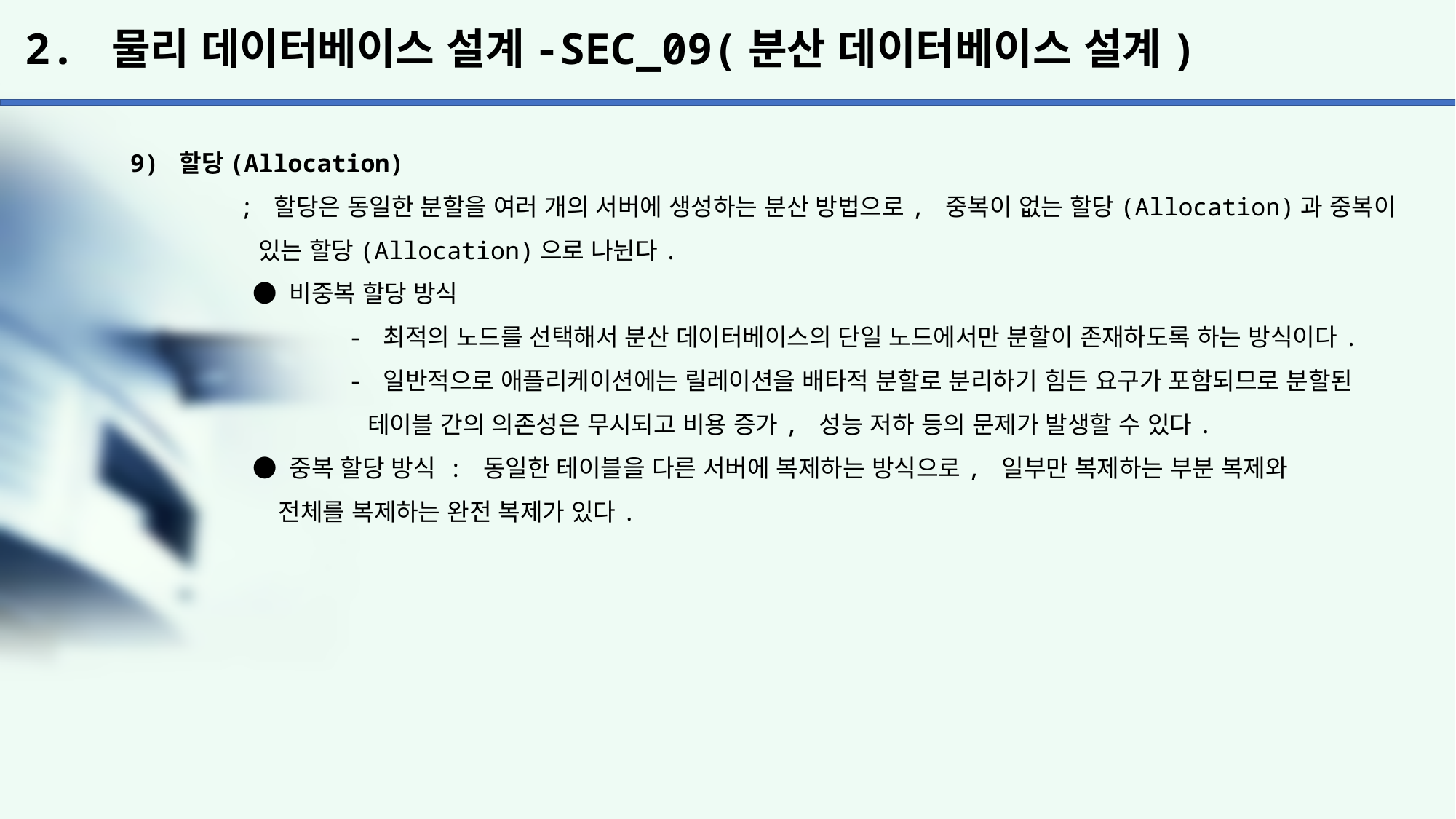

# 2. 물리 데이터베이스 설계-SEC_09(분산 데이터베이스 설계)
9) 할당(Allocation)
	; 할당은 동일한 분할을 여러 개의 서버에 생성하는 분산 방법으로, 중복이 없는 할당(Allocation)과 중복이
	  있는 할당(Allocation)으로 나뉜다.
	  ● 비중복 할당 방식
		- 최적의 노드를 선택해서 분산 데이터베이스의 단일 노드에서만 분할이 존재하도록 하는 방식이다.
		- 일반적으로 애플리케이션에는 릴레이션을 배타적 분할로 분리하기 힘든 요구가 포함되므로 분할된
		  테이블 간의 의존성은 무시되고 비용 증가, 성능 저하 등의 문제가 발생할 수 있다.
	  ● 중복 할당 방식 : 동일한 테이블을 다른 서버에 복제하는 방식으로, 일부만 복제하는 부분 복제와
	     전체를 복제하는 완전 복제가 있다.